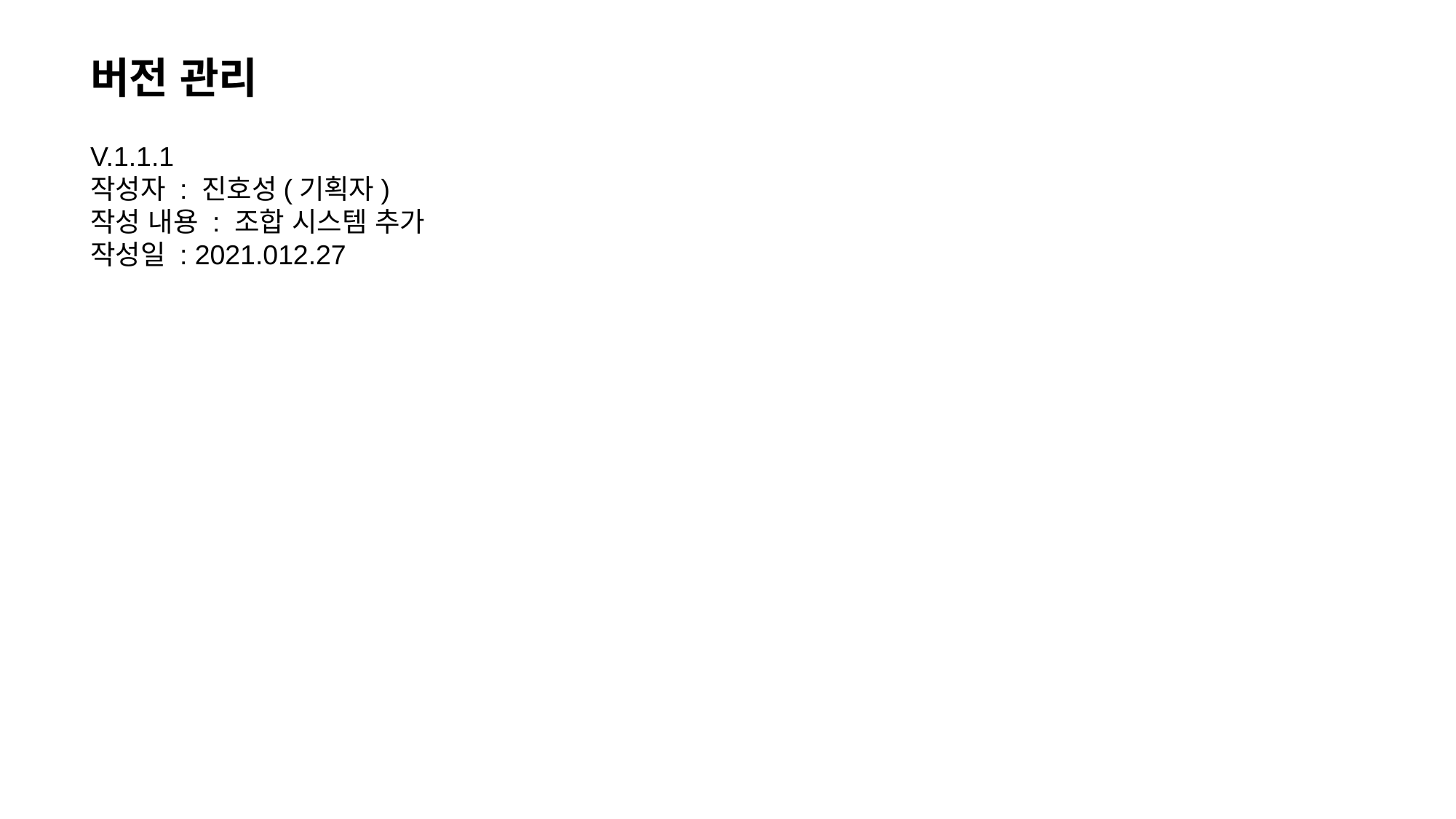

버전 관리
V.1.1.1
작성자 : 진호성(기획자)
작성 내용 : 조합 시스템 추가
작성일 : 2021.012.27